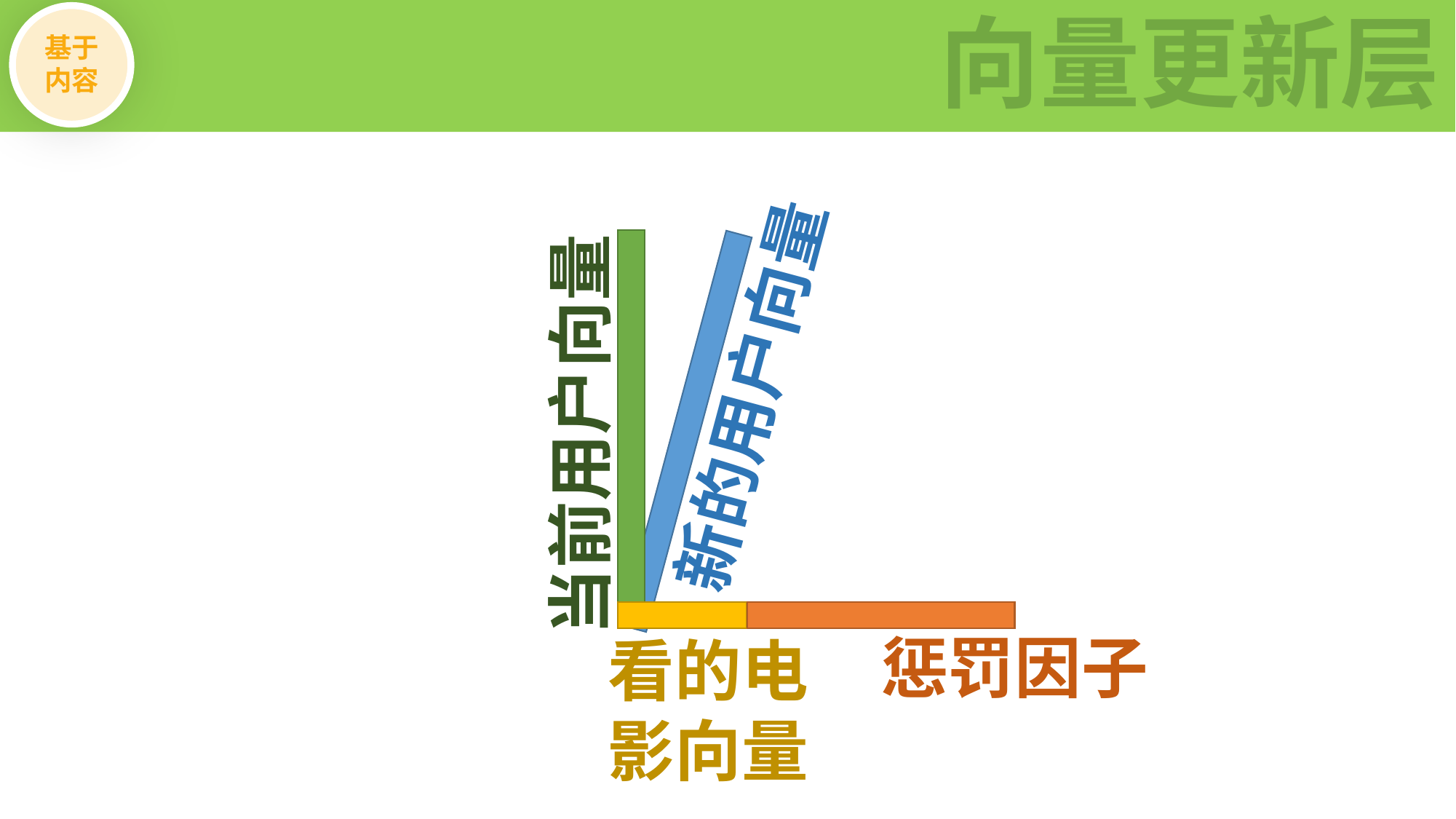

向量更新层

基于
内容
新的用户向量
当前用户向量

惩罚因子
看的电影向量